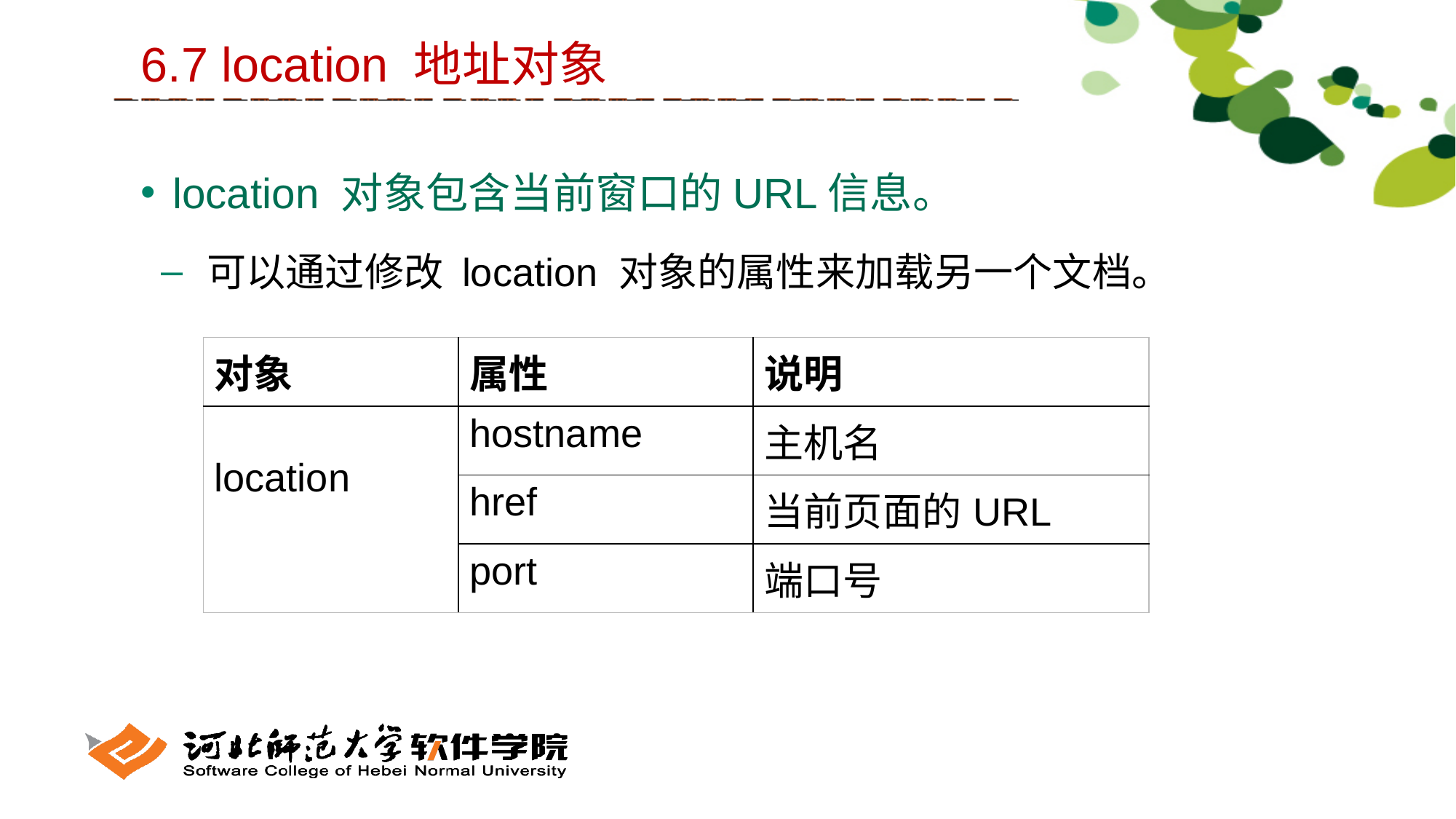

6.7 location 地址对象
 location 对象包含当前窗口的URL信息。
 可以通过修改 location 对象的属性来加载另一个文档。

| 对象 | 属性 | 说明 |
| --- | --- | --- |
| location | hostname | 主机名 |
|  | href | 当前页面的URL |
|  | port | 端口号 |